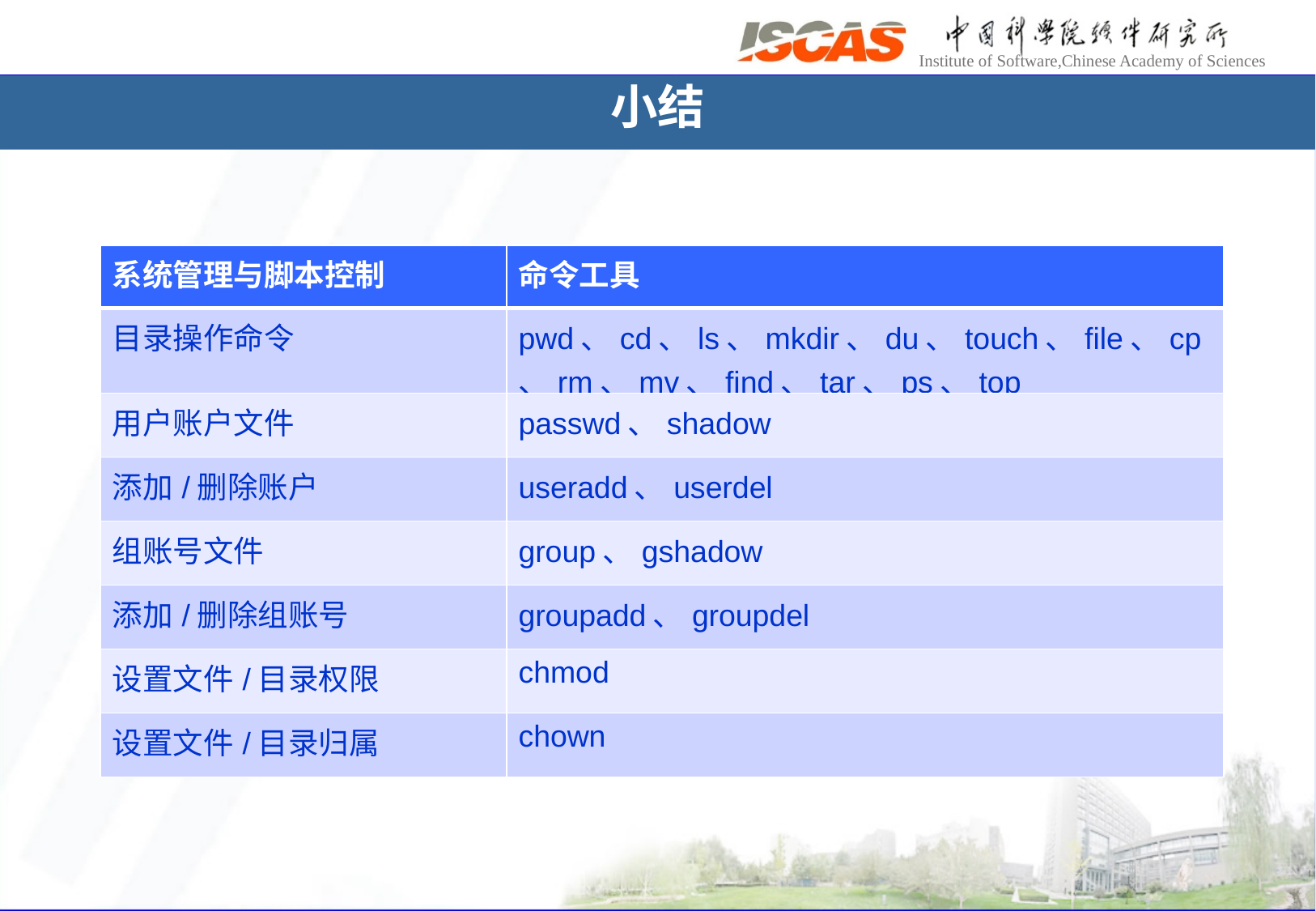

# 小结
| 系统管理与脚本控制 | 命令工具 |
| --- | --- |
| 目录操作命令 | pwd、cd、ls、mkdir、du、touch、file、cp、rm、mv、find、tar、ps、top |
| 用户账户文件 | passwd、shadow |
| 添加/删除账户 | useradd、userdel |
| 组账号文件 | group、gshadow |
| 添加/删除组账号 | groupadd、groupdel |
| 设置文件/目录权限 | chmod |
| 设置文件/目录归属 | chown |
pwd、cd命令